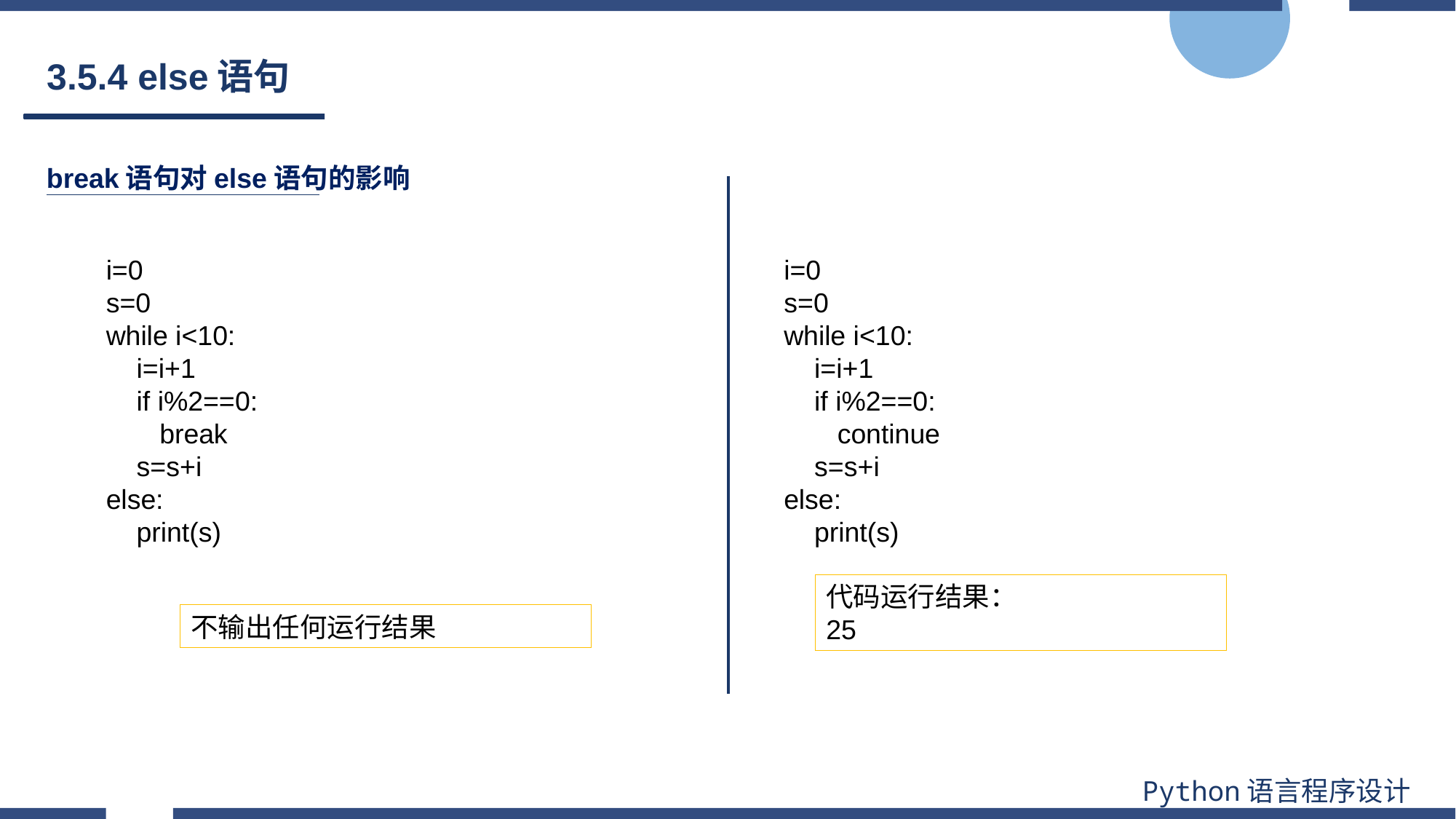

# 3.5.4 else语句
break语句对else语句的影响
i=0
s=0
while i<10:
    i=i+1
    if i%2==0:
       break
    s=s+i
else:
    print(s)
i=0
s=0
while i<10:
    i=i+1
    if i%2==0:
       continue
    s=s+i
else:
    print(s)
代码运行结果：
25
不输出任何运行结果